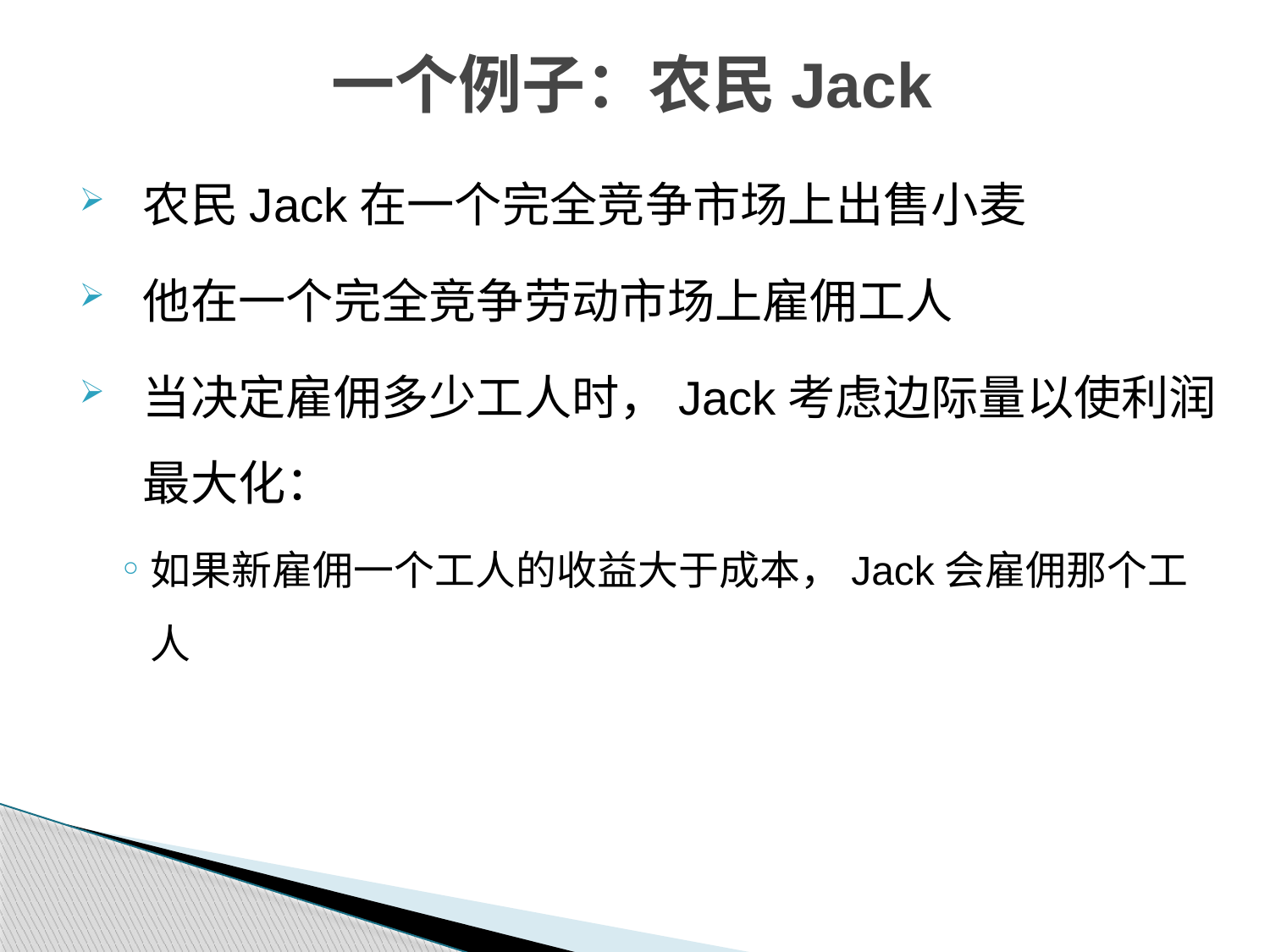

一个例子：农民Jack
农民Jack在一个完全竞争市场上出售小麦
他在一个完全竞争劳动市场上雇佣工人
当决定雇佣多少工人时，Jack考虑边际量以使利润最大化：
如果新雇佣一个工人的收益大于成本，Jack会雇佣那个工人